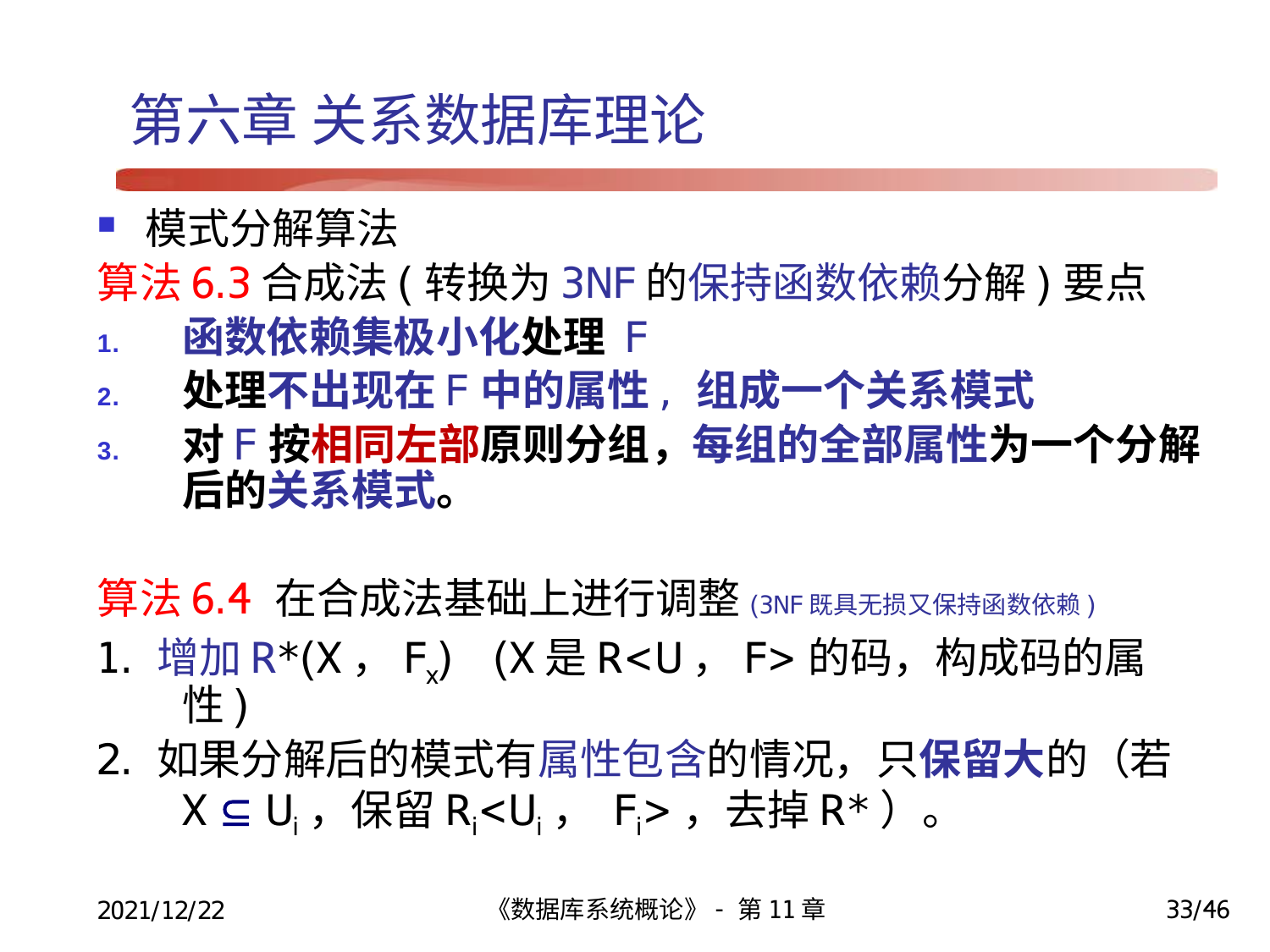

# 第六章 关系数据库理论
模式分解算法
算法6.3合成法(转换为3NF的保持函数依赖分解)要点
函数依赖集极小化处理 F
处理不出现在F中的属性, 组成一个关系模式
对F按相同左部原则分组，每组的全部属性为一个分解后的关系模式。

算法6.4 在合成法基础上进行调整(3NF既具无损又保持函数依赖)
1. 增加R*(X，Fx)   (X是R<U，F>的码，构成码的属性)
2. 如果分解后的模式有属性包含的情况，只保留大的（若X ⊆ Ui，保留Ri<Ui， Fi>，去掉R*）。
《数据库系统概论》- 第11章
33/46
2021/12/22